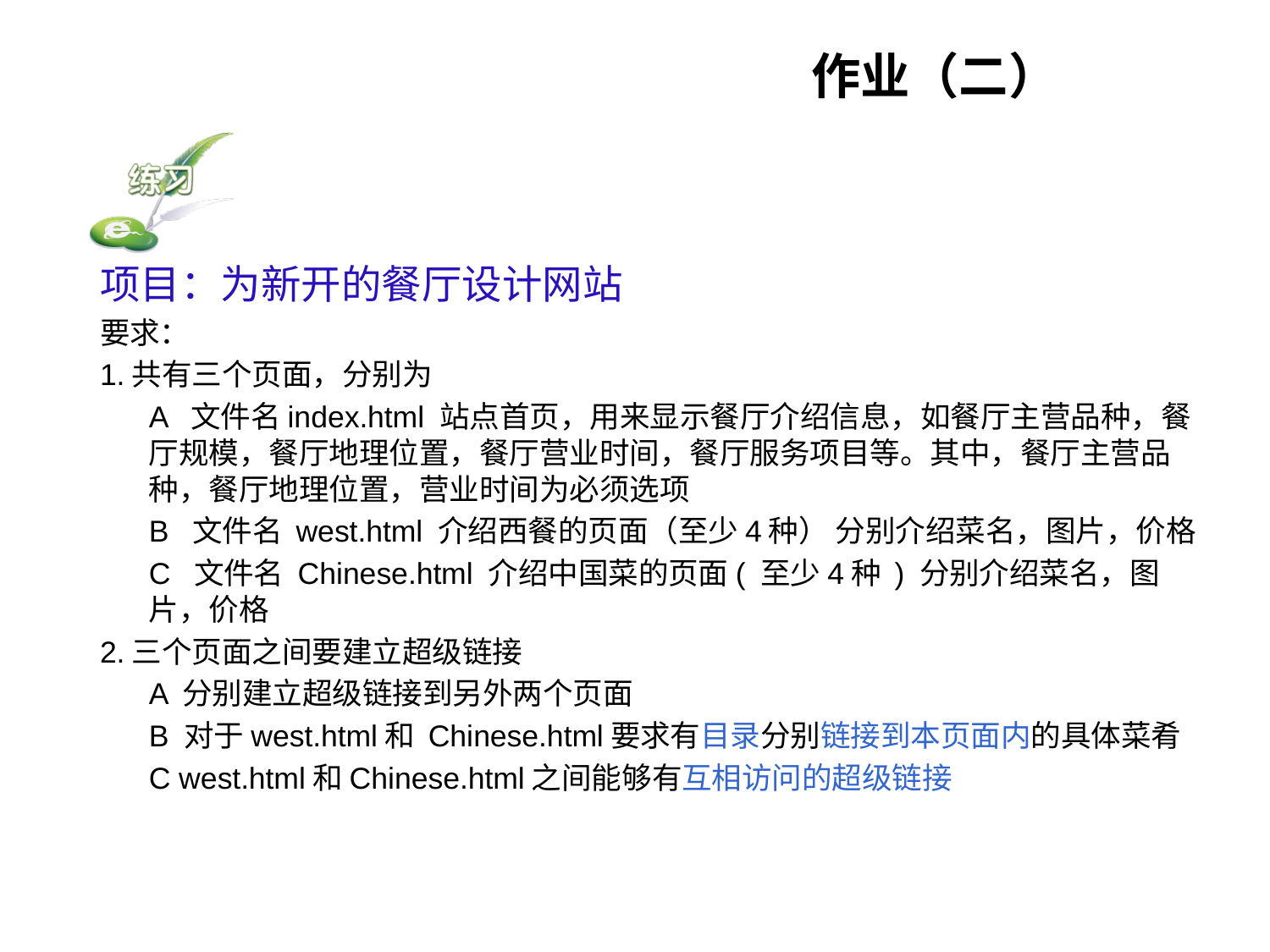

# 作业（二）
项目：为新开的餐厅设计网站
要求：
1.共有三个页面，分别为
	A  文件名index.html 站点首页，用来显示餐厅介绍信息，如餐厅主营品种，餐厅规模，餐厅地理位置，餐厅营业时间，餐厅服务项目等。其中，餐厅主营品种，餐厅地理位置，营业时间为必须选项
	B  文件名 west.html 介绍西餐的页面（至少4种） 分别介绍菜名，图片，价格
	C  文件名 Chinese.html 介绍中国菜的页面( 至少4种 ) 分别介绍菜名，图片，价格
2.三个页面之间要建立超级链接
	A 分别建立超级链接到另外两个页面
	B 对于west.html和 Chinese.html要求有目录分别链接到本页面内的具体菜肴
	C west.html和Chinese.html之间能够有互相访问的超级链接